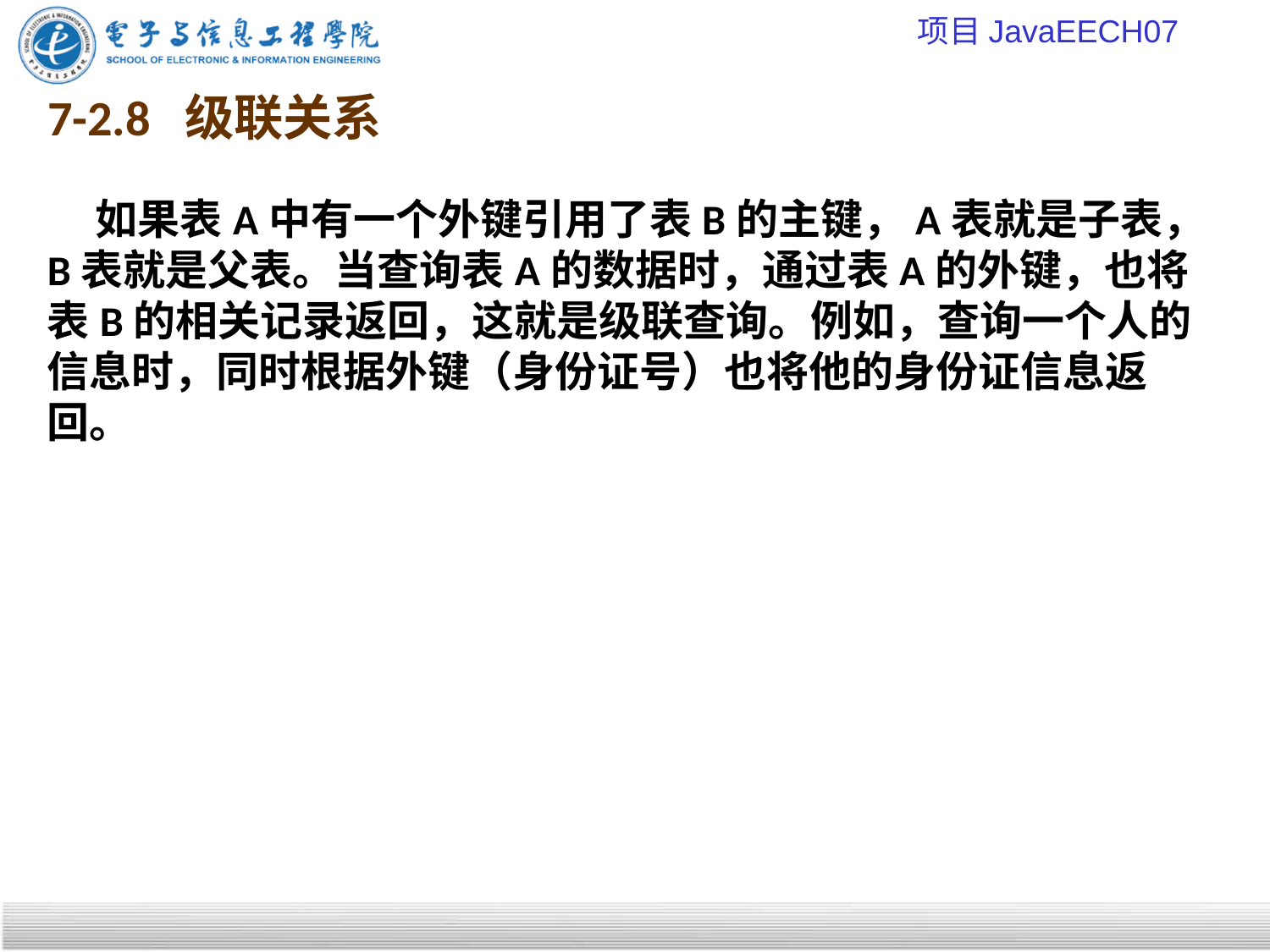

项目JavaEECH07
# 7-2.8  级联关系
    如果表A中有一个外键引用了表B的主键，A表就是子表，B表就是父表。当查询表A的数据时，通过表A的外键，也将表B的相关记录返回，这就是级联查询。例如，查询一个人的信息时，同时根据外键（身份证号）也将他的身份证信息返回。